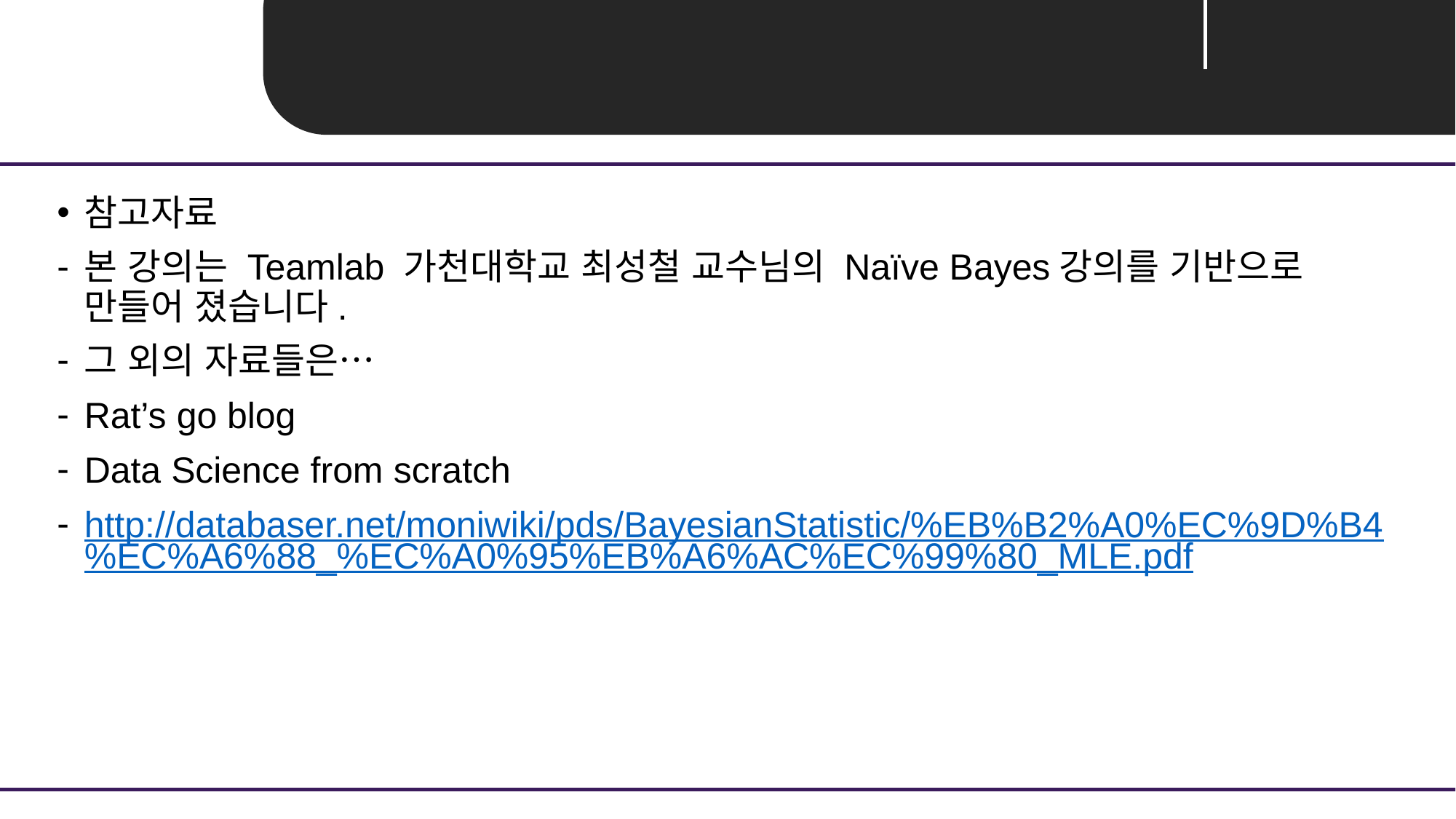

참고자료
본 강의는 Teamlab 가천대학교 최성철 교수님의 Naïve Bayes강의를 기반으로 만들어 졌습니다.
그 외의 자료들은…
Rat’s go blog
Data Science from scratch
http://databaser.net/moniwiki/pds/BayesianStatistic/%EB%B2%A0%EC%9D%B4%EC%A6%88_%EC%A0%95%EB%A6%AC%EC%99%80_MLE.pdf